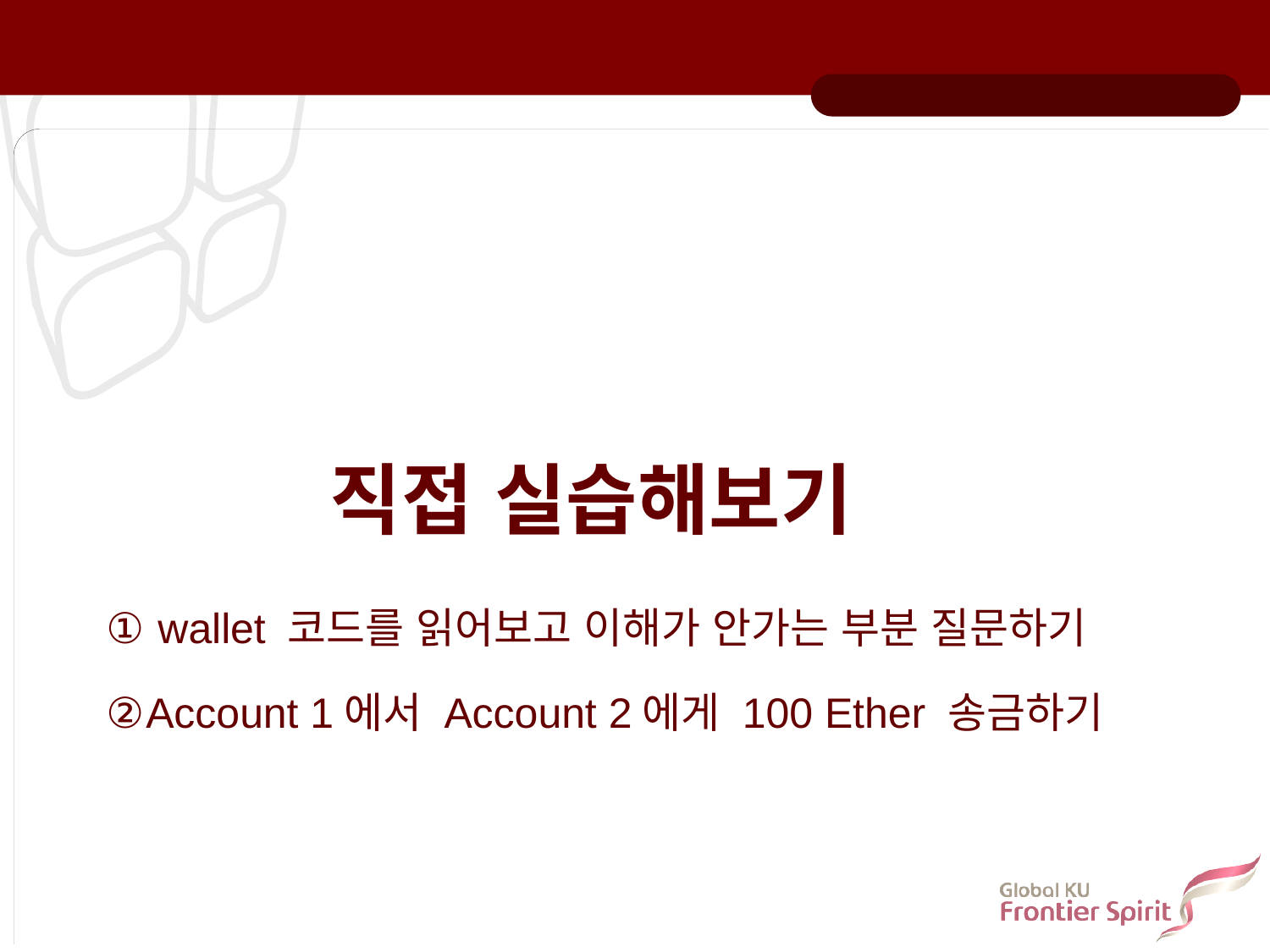

wallet 코드를 읽어보고 이해가 안가는 부분 질문하기
Account 1에서 Account 2에게 100 Ether 송금하기
직접 실습해보기